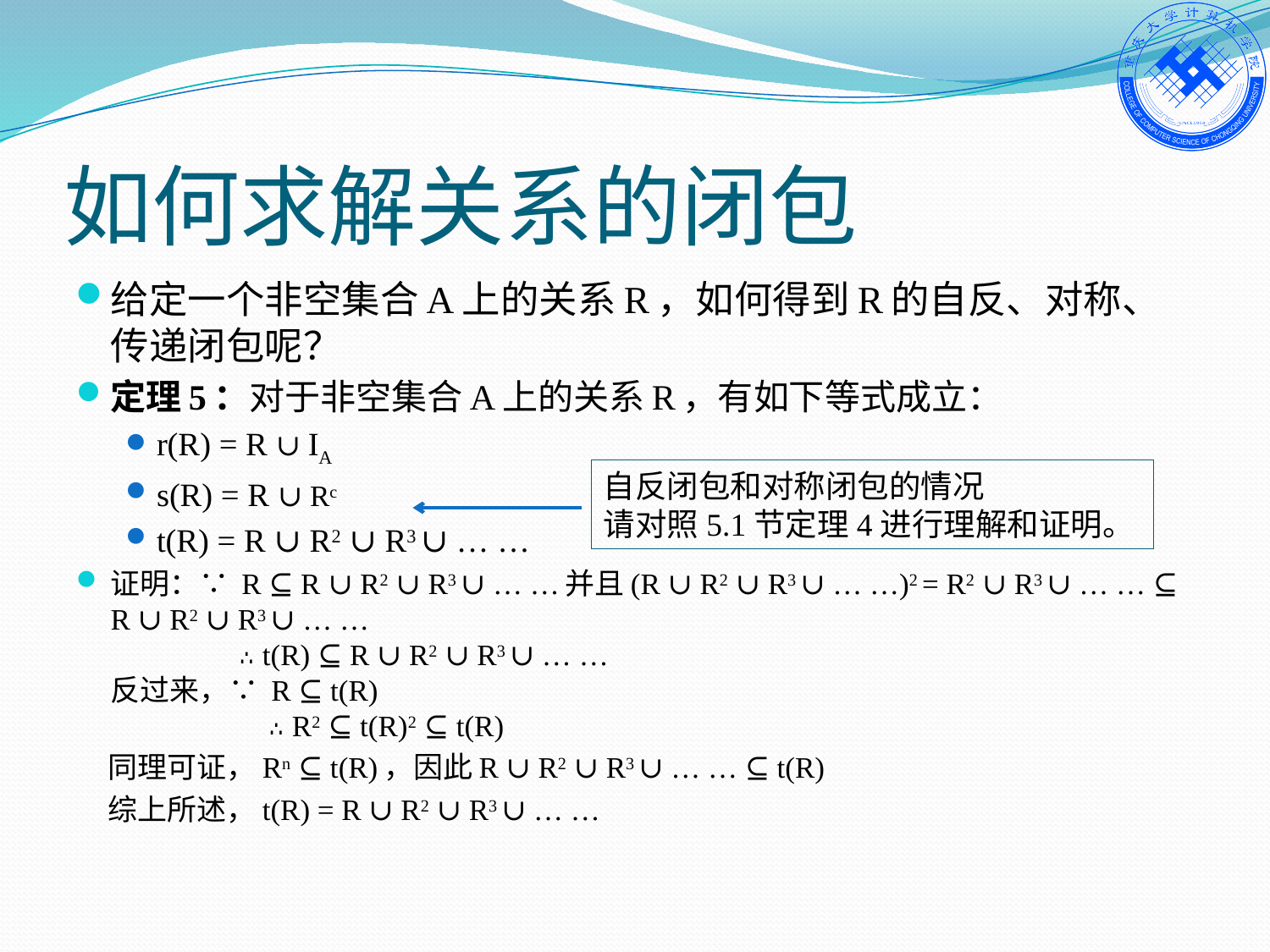

# 如何求解关系的闭包
给定一个非空集合A上的关系R，如何得到R的自反、对称、传递闭包呢？
定理5：对于非空集合A上的关系R，有如下等式成立：
r(R) = R ∪ IA
s(R) = R ∪ Rc
t(R) = R ∪ R2 ∪ R3 ∪ … …
证明：∵ R ⊆ R ∪ R2 ∪ R3 ∪ … …并且(R ∪ R2 ∪ R3 ∪ … …)2 = R2 ∪ R3 ∪ … … ⊆ R ∪ R2 ∪ R3 ∪ … …
	   ∴ t(R) ⊆ R ∪ R2 ∪ R3 ∪ … …
反过来，∵ R ⊆ t(R)
	       ∴ R2 ⊆ t(R)2 ⊆ t(R)
    同理可证，Rn ⊆ t(R)，因此R ∪ R2 ∪ R3 ∪ … … ⊆ t(R)
    综上所述，t(R) = R ∪ R2 ∪ R3 ∪ … …

自反闭包和对称闭包的情况
请对照5.1节定理4进行理解和证明。